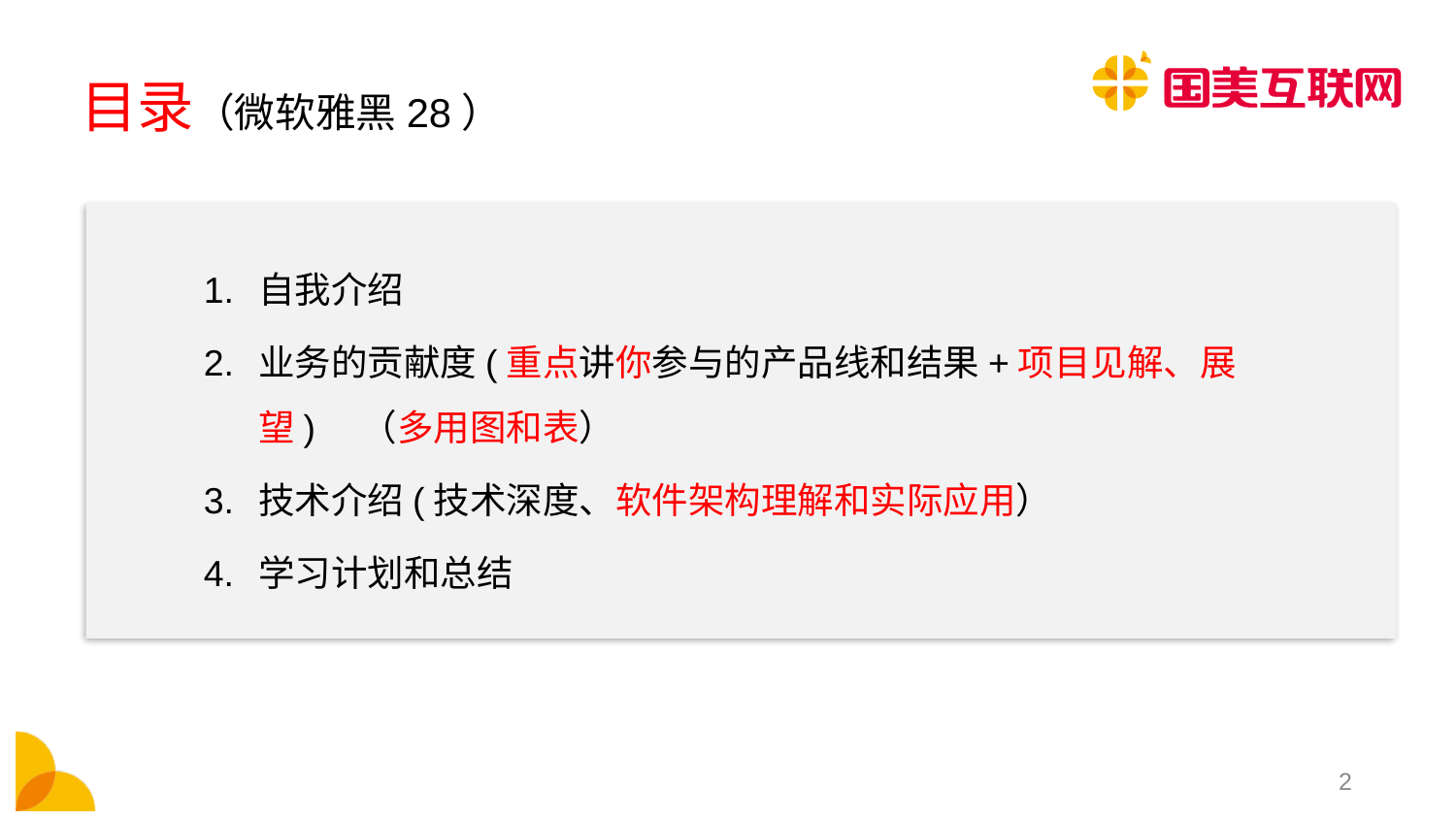

# 目录（微软雅黑28）
自我介绍
业务的贡献度(重点讲你参与的产品线和结果+项目见解、展望)　（多用图和表）
技术介绍(技术深度、软件架构理解和实际应用）
学习计划和总结
2